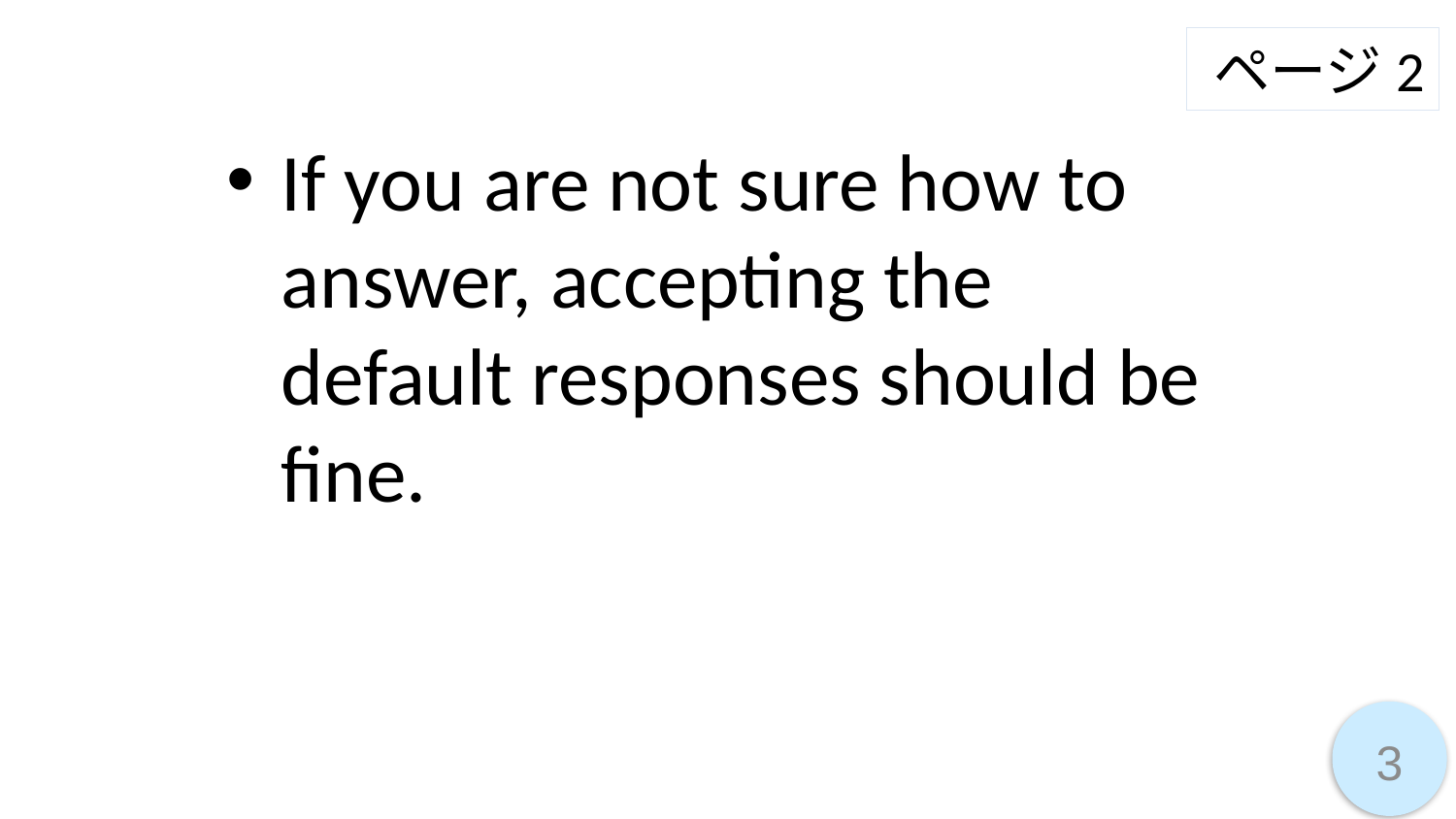

ページ2
If you are not sure how to answer, accepting the default responses should be fine.
3